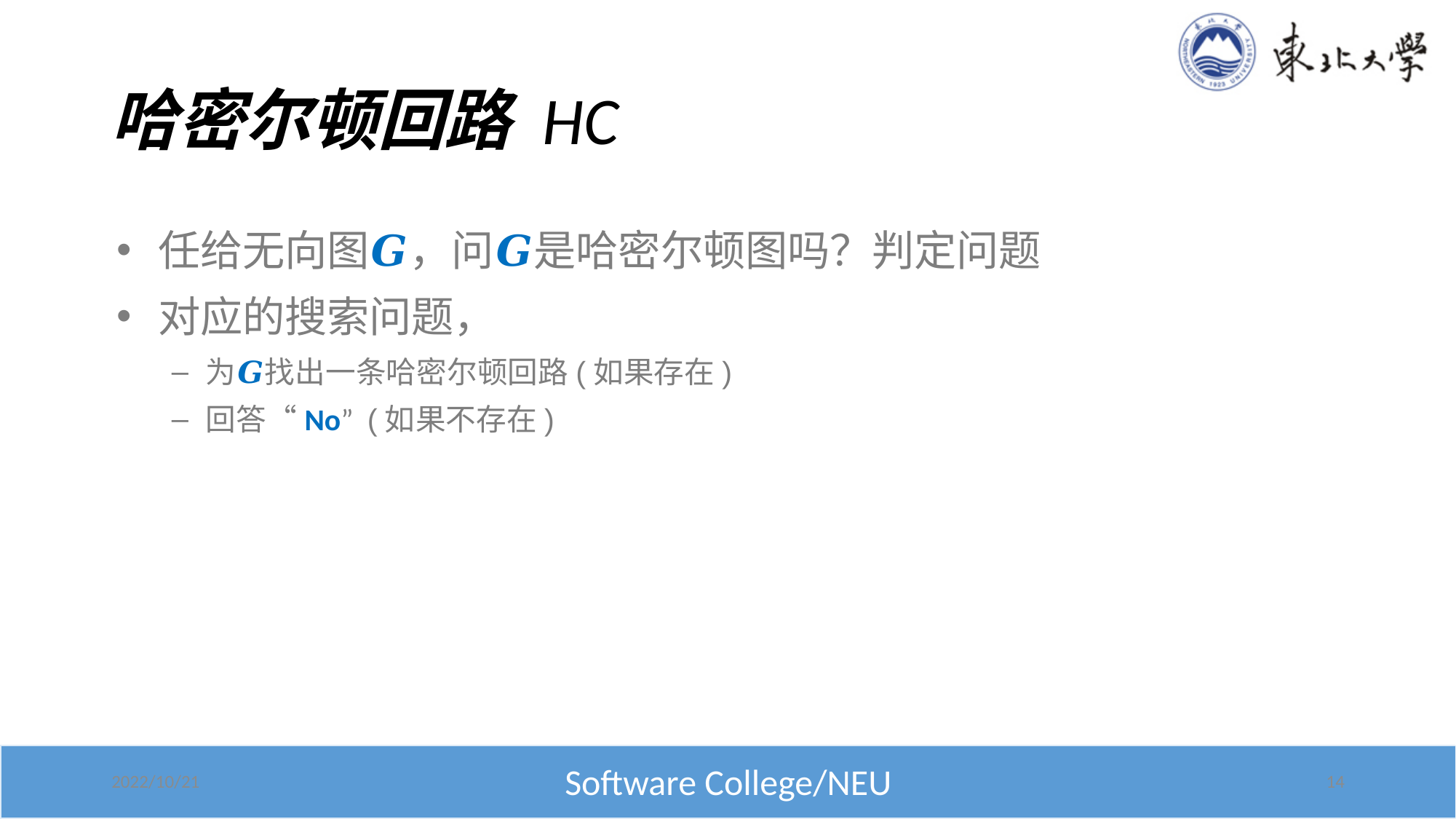

# 哈密尔顿回路 HC
任给无向图𝑮，问𝑮是哈密尔顿图吗？判定问题
对应的搜索问题，
为𝑮找出一条哈密尔顿回路(如果存在)
回答“No” (如果不存在)